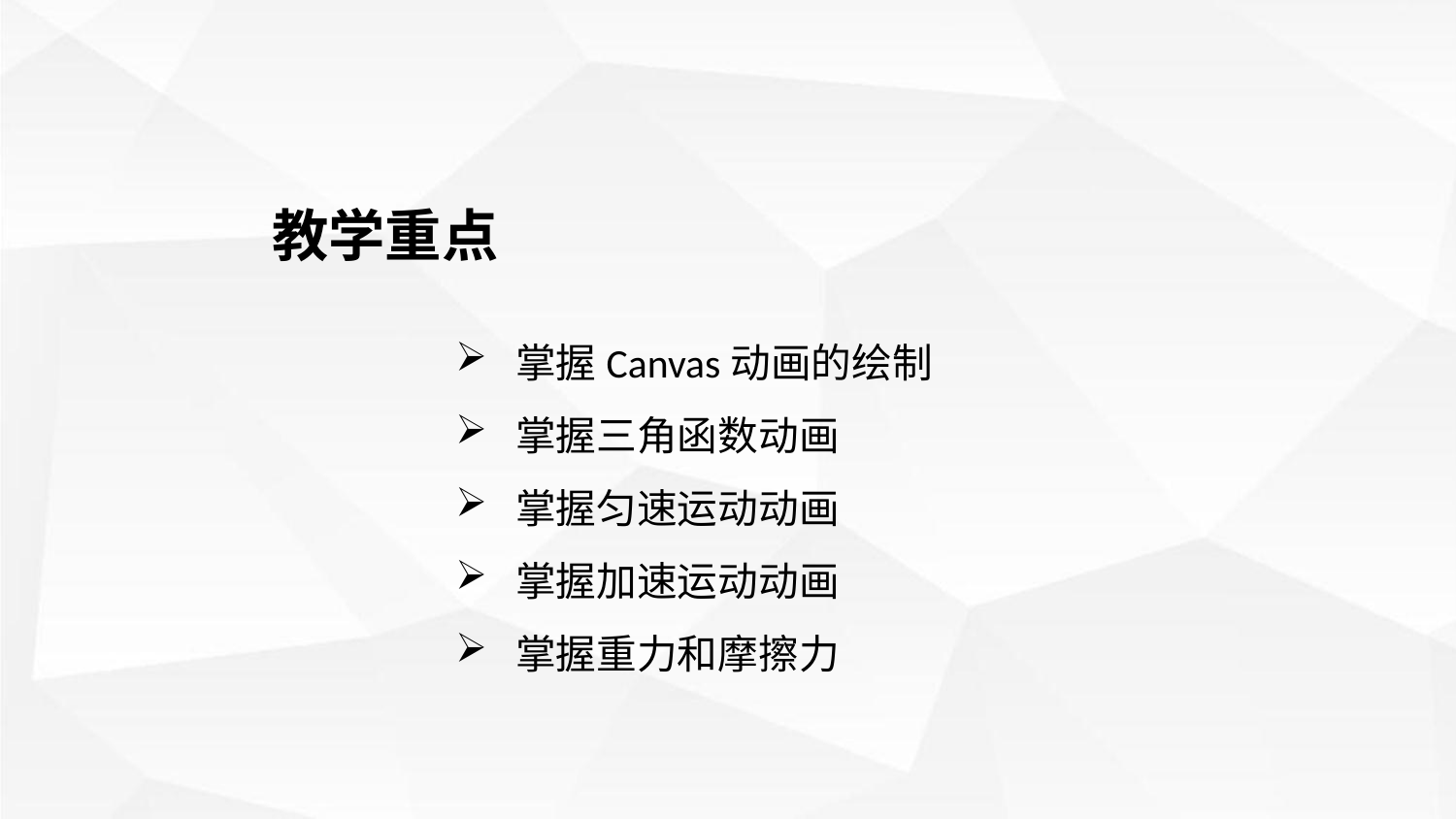

教学重点
  掌握Canvas动画的绘制
  掌握三角函数动画
  掌握匀速运动动画
  掌握加速运动动画
  掌握重力和摩擦力